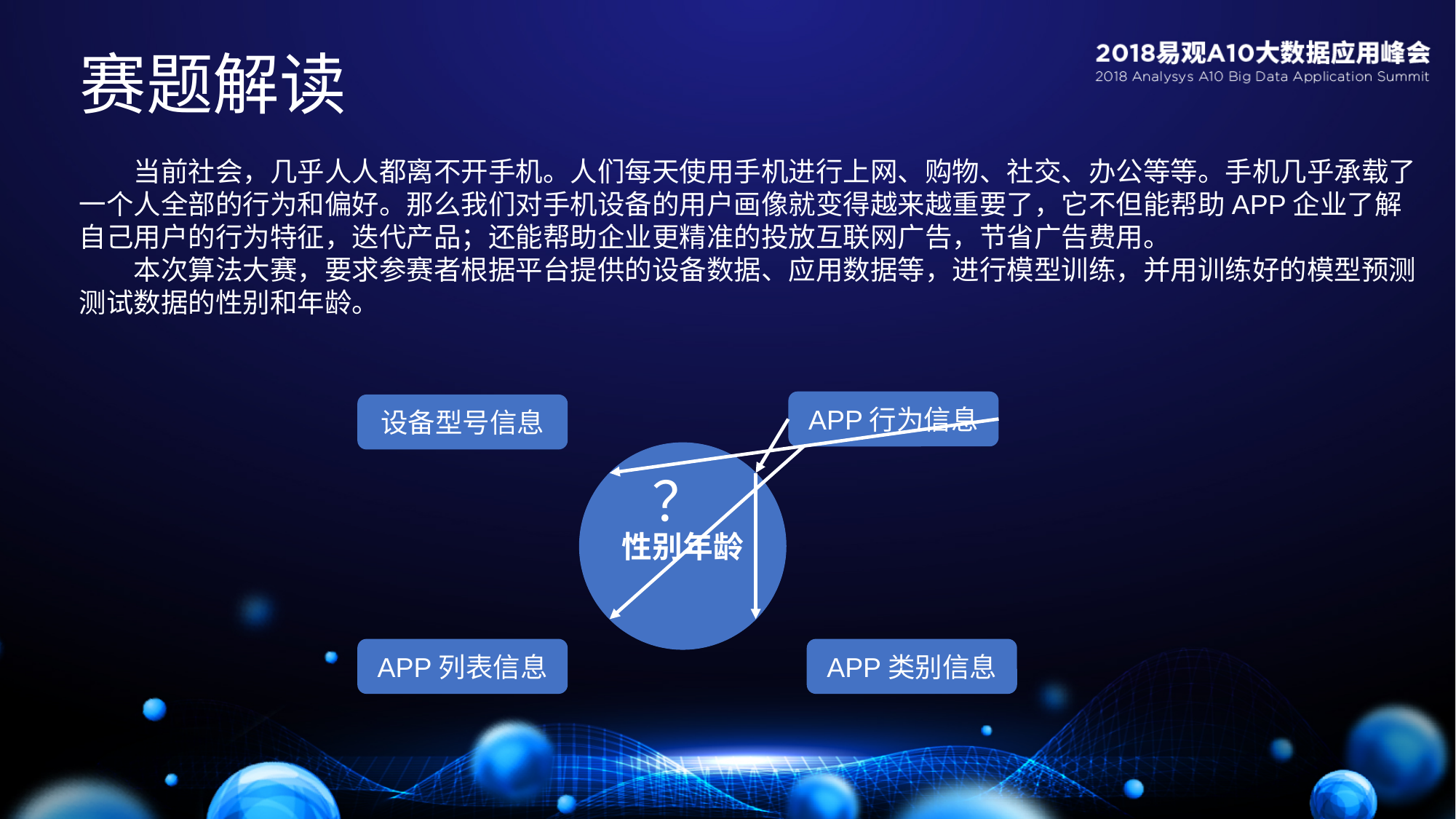

# 赛题解读
当前社会，几乎人人都离不开手机。人们每天使用手机进行上网、购物、社交、办公等等。手机几乎承载了一个人全部的行为和偏好。那么我们对手机设备的用户画像就变得越来越重要了，它不但能帮助APP企业了解自己用户的行为特征，迭代产品；还能帮助企业更精准的投放互联网广告，节省广告费用。
本次算法大赛，要求参赛者根据平台提供的设备数据、应用数据等，进行模型训练，并用训练好的模型预测测试数据的性别和年龄。

APP行为信息
设备型号信息
性别年龄
？
APP类别信息
APP列表信息